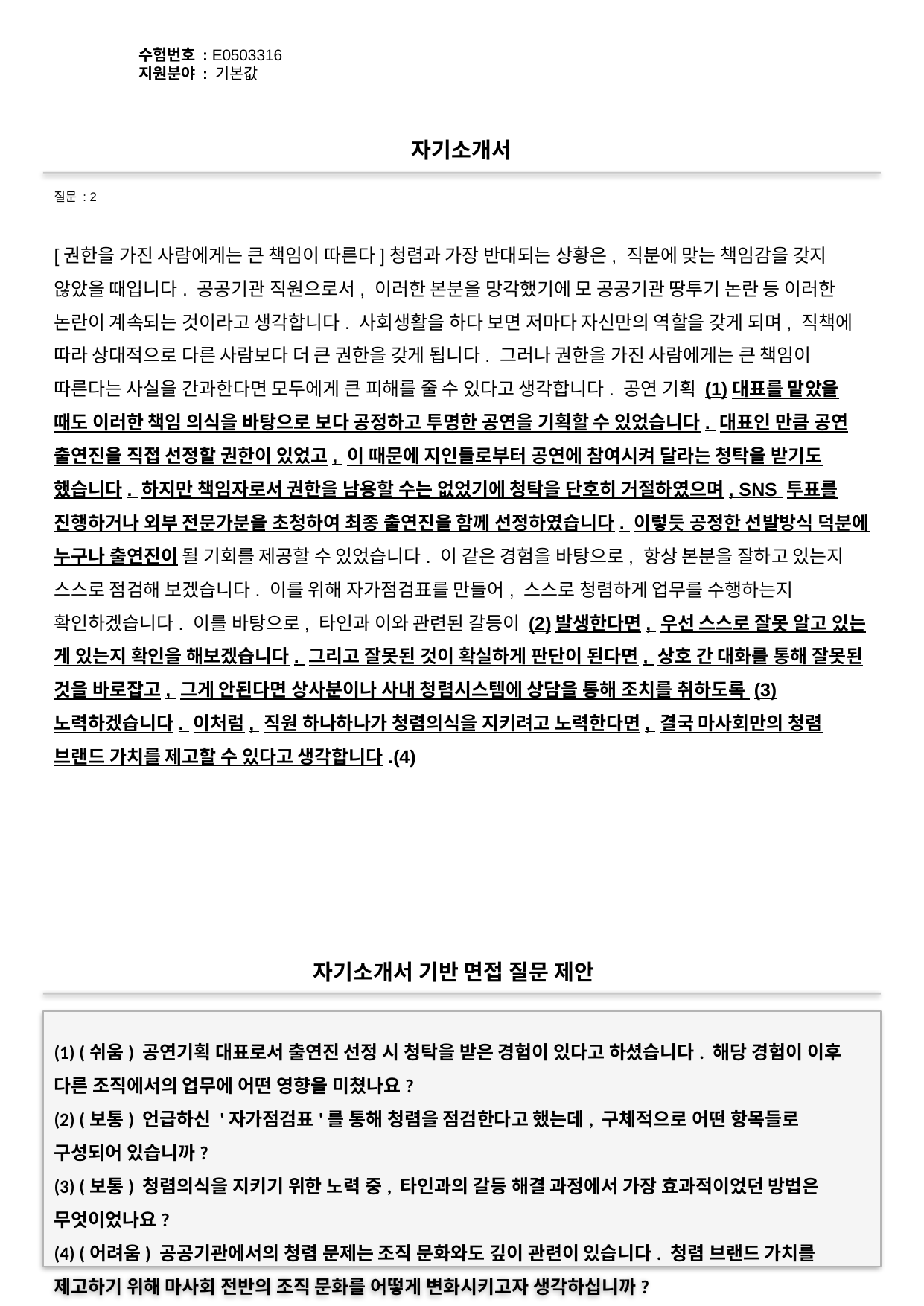

수험번호 : E0503316
지원분야 : 기본값
#

자기소개서

질문 : 2

[권한을 가진 사람에게는 큰 책임이 따른다]청렴과 가장 반대되는 상황은, 직분에 맞는 책임감을 갖지 않았을 때입니다. 공공기관 직원으로서, 이러한 본분을 망각했기에 모 공공기관 땅투기 논란 등 이러한 논란이 계속되는 것이라고 생각합니다. 사회생활을 하다 보면 저마다 자신만의 역할을 갖게 되며, 직책에 따라 상대적으로 다른 사람보다 더 큰 권한을 갖게 됩니다. 그러나 권한을 가진 사람에게는 큰 책임이 따른다는 사실을 간과한다면 모두에게 큰 피해를 줄 수 있다고 생각합니다. 공연 기획 (1)대표를 맡았을 때도 이러한 책임 의식을 바탕으로 보다 공정하고 투명한 공연을 기획할 수 있었습니다. 대표인 만큼 공연 출연진을 직접 선정할 권한이 있었고, 이 때문에 지인들로부터 공연에 참여시켜 달라는 청탁을 받기도 했습니다. 하지만 책임자로서 권한을 남용할 수는 없었기에 청탁을 단호히 거절하였으며, SNS 투표를 진행하거나 외부 전문가분을 초청하여 최종 출연진을 함께 선정하였습니다. 이렇듯 공정한 선발방식 덕분에 누구나 출연진이 될 기회를 제공할 수 있었습니다. 이 같은 경험을 바탕으로, 항상 본분을 잘하고 있는지 스스로 점검해 보겠습니다. 이를 위해 자가점검표를 만들어, 스스로 청렴하게 업무를 수행하는지 확인하겠습니다. 이를 바탕으로, 타인과 이와 관련된 갈등이 (2)발생한다면, 우선 스스로 잘못 알고 있는 게 있는지 확인을 해보겠습니다. 그리고 잘못된 것이 확실하게 판단이 된다면, 상호 간 대화를 통해 잘못된 것을 바로잡고, 그게 안된다면 상사분이나 사내 청렴시스템에 상담을 통해 조치를 취하도록 (3)노력하겠습니다. 이처럼, 직원 하나하나가 청렴의식을 지키려고 노력한다면, 결국 마사회만의 청렴 브랜드 가치를 제고할 수 있다고 생각합니다.(4)

자기소개서 기반 면접 질문 제안

(1) (쉬움) 공연기획 대표로서 출연진 선정 시 청탁을 받은 경험이 있다고 하셨습니다. 해당 경험이 이후 다른 조직에서의 업무에 어떤 영향을 미쳤나요?
(2) (보통) 언급하신 '자가점검표'를 통해 청렴을 점검한다고 했는데, 구체적으로 어떤 항목들로 구성되어 있습니까?
(3) (보통) 청렴의식을 지키기 위한 노력 중, 타인과의 갈등 해결 과정에서 가장 효과적이었던 방법은 무엇이었나요?
(4) (어려움) 공공기관에서의 청렴 문제는 조직 문화와도 깊이 관련이 있습니다. 청렴 브랜드 가치를 제고하기 위해 마사회 전반의 조직 문화를 어떻게 변화시키고자 생각하십니까?